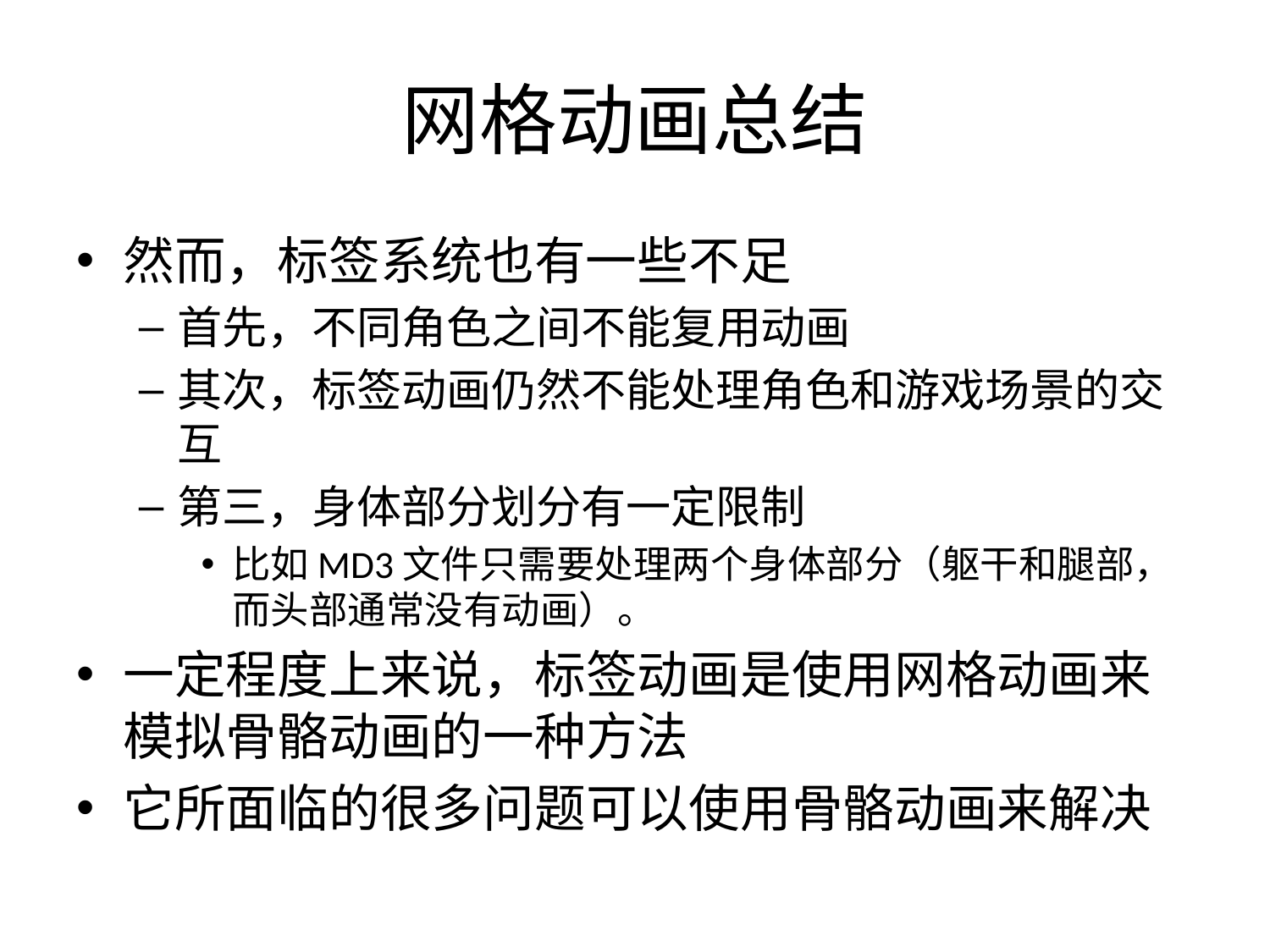

# 网格动画总结
然而，标签系统也有一些不足
首先，不同角色之间不能复用动画
其次，标签动画仍然不能处理角色和游戏场景的交互
第三，身体部分划分有一定限制
比如MD3文件只需要处理两个身体部分（躯干和腿部，而头部通常没有动画）。
一定程度上来说，标签动画是使用网格动画来模拟骨骼动画的一种方法
它所面临的很多问题可以使用骨骼动画来解决